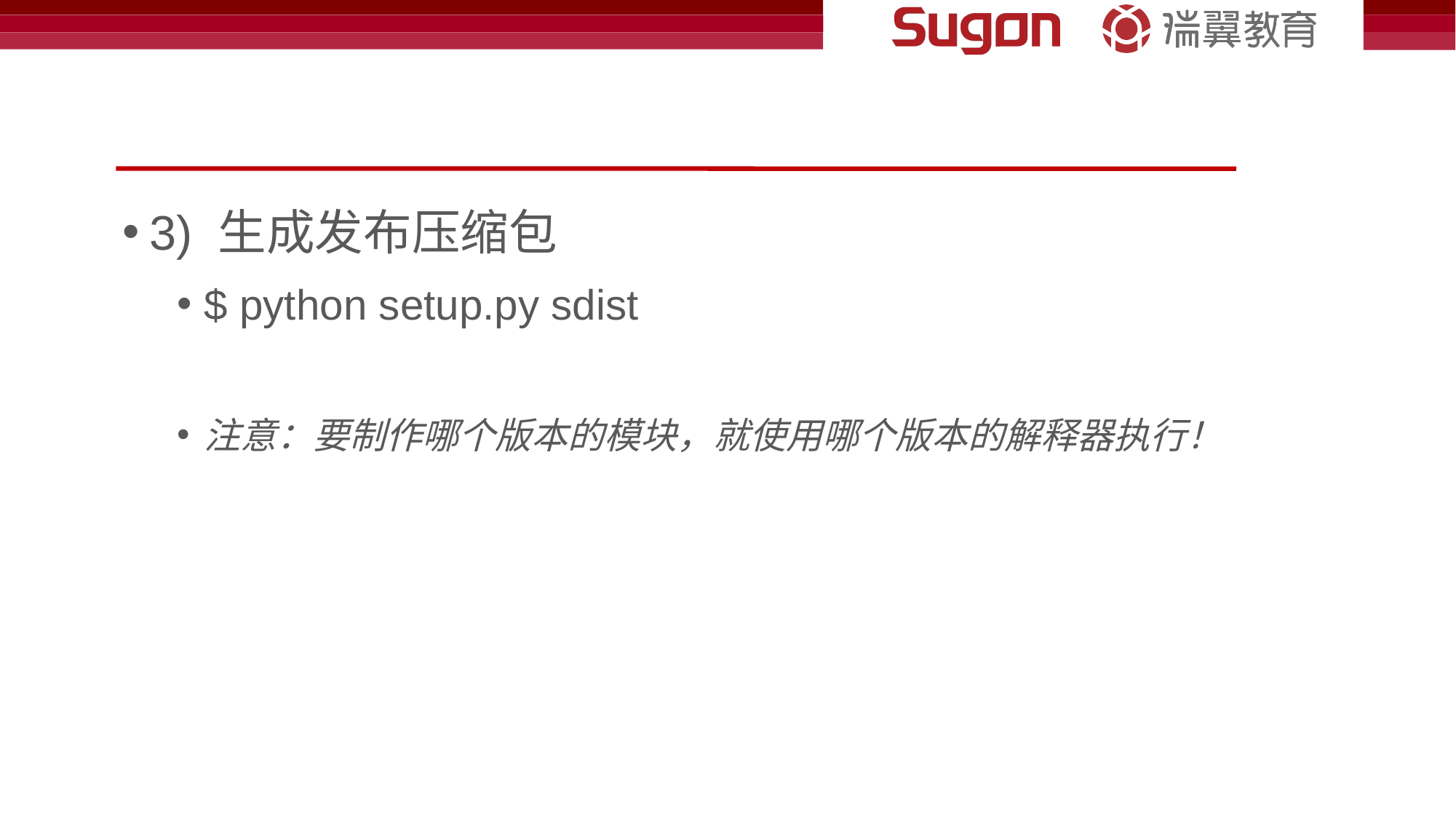

#
3) 生成发布压缩包
$ python setup.py sdist

注意：要制作哪个版本的模块，就使用哪个版本的解释器执行！